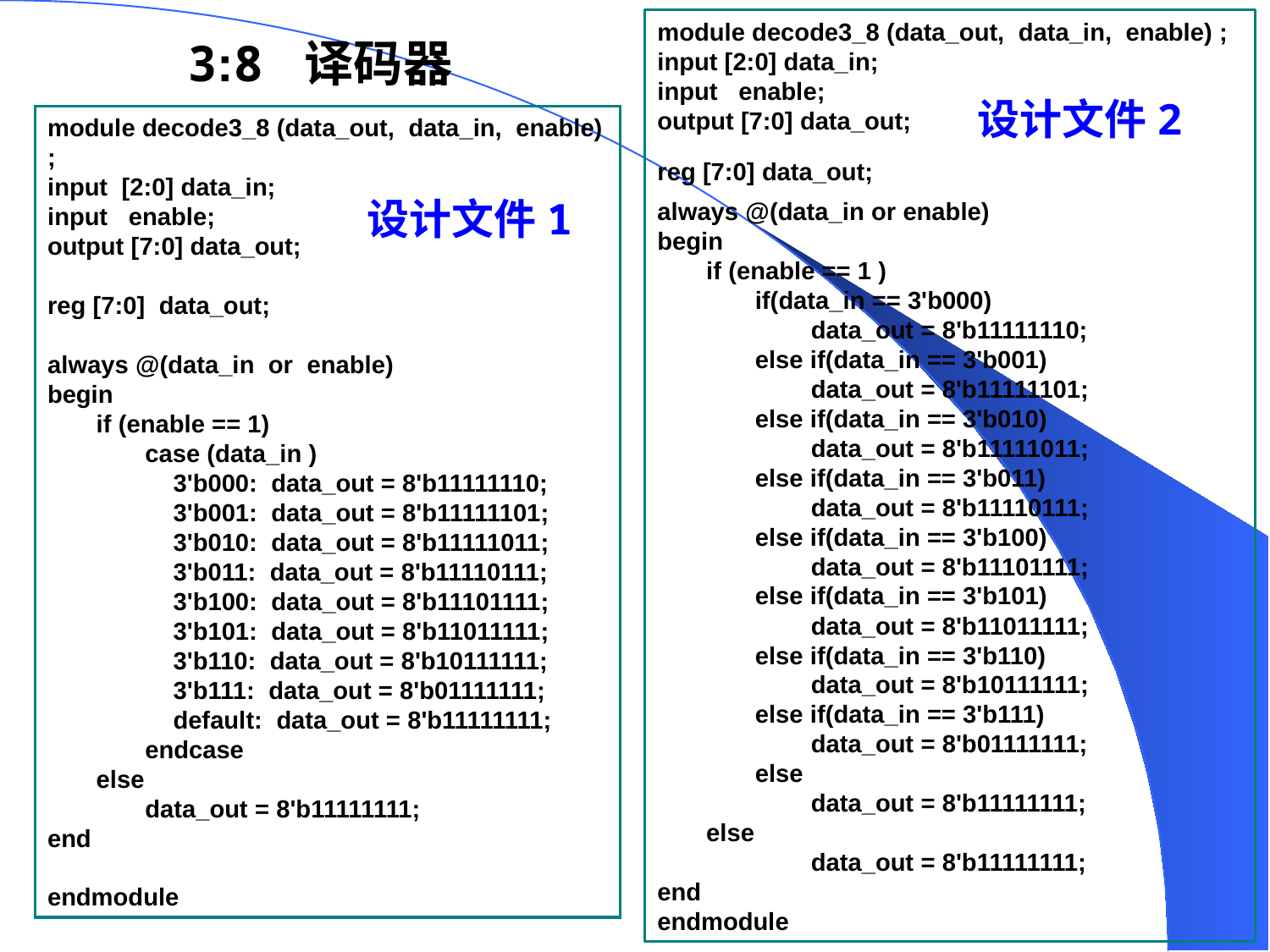

module decode3_8 (data_out,  data_in,  enable) ;
input [2:0] data_in;
input   enable;
output [7:0] data_out;
reg [7:0] data_out;
always @(data_in or enable)
begin
       if (enable == 1 )
              if(data_in == 3'b000)
                      data_out = 8'b11111110;
              else if(data_in == 3'b001)
                      data_out = 8'b11111101;
              else if(data_in == 3'b010)
                      data_out = 8'b11111011;
              else if(data_in == 3'b011)
                      data_out = 8'b11110111;
              else if(data_in == 3'b100)
                      data_out = 8'b11101111;
              else if(data_in == 3'b101)
                      data_out = 8'b11011111;
              else if(data_in == 3'b110)
                      data_out = 8'b10111111;
              else if(data_in == 3'b111)
                      data_out = 8'b01111111;
              else
                      data_out = 8'b11111111;
       else
                      data_out = 8'b11111111;
end
endmodule
3:8 译码器
设计文件2
module decode3_8 (data_out,  data_in,  enable) ;
input  [2:0] data_in;
input   enable;
output [7:0] data_out;

reg [7:0]  data_out;

always @(data_in  or  enable)
begin
       if (enable == 1)
              case (data_in )
                  3'b000:  data_out = 8'b11111110;
                  3'b001:  data_out = 8'b11111101;
                  3'b010:  data_out = 8'b11111011;
                  3'b011:  data_out = 8'b11110111;
                  3'b100:  data_out = 8'b11101111;
                  3'b101:  data_out = 8'b11011111;
                  3'b110:  data_out = 8'b10111111;
                  3'b111:  data_out = 8'b01111111;
                  default:  data_out = 8'b11111111;
              endcase
       else
              data_out = 8'b11111111;
end

endmodule
设计文件1